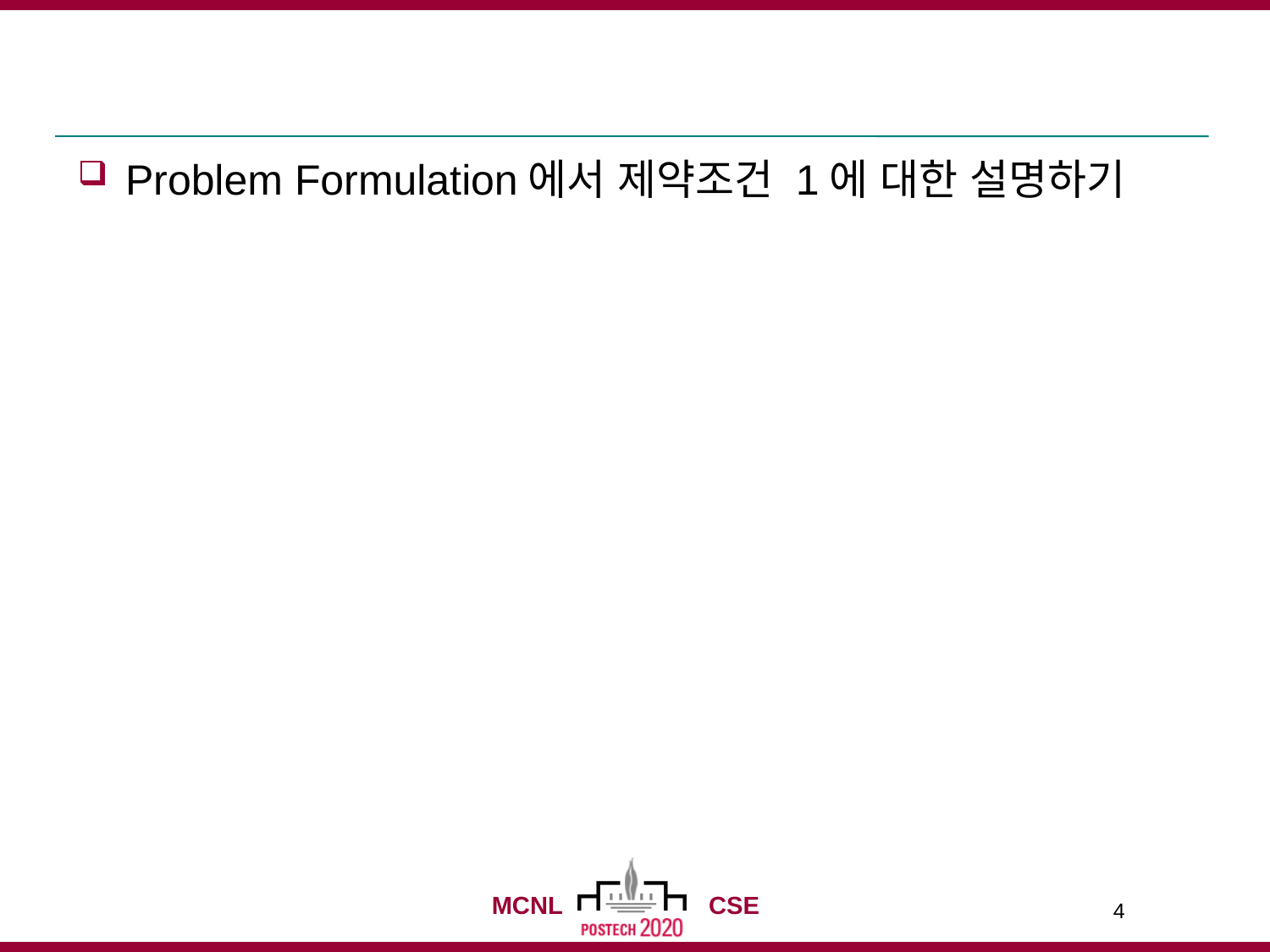

#
Problem Formulation에서 제약조건 1에 대한 설명하기
4